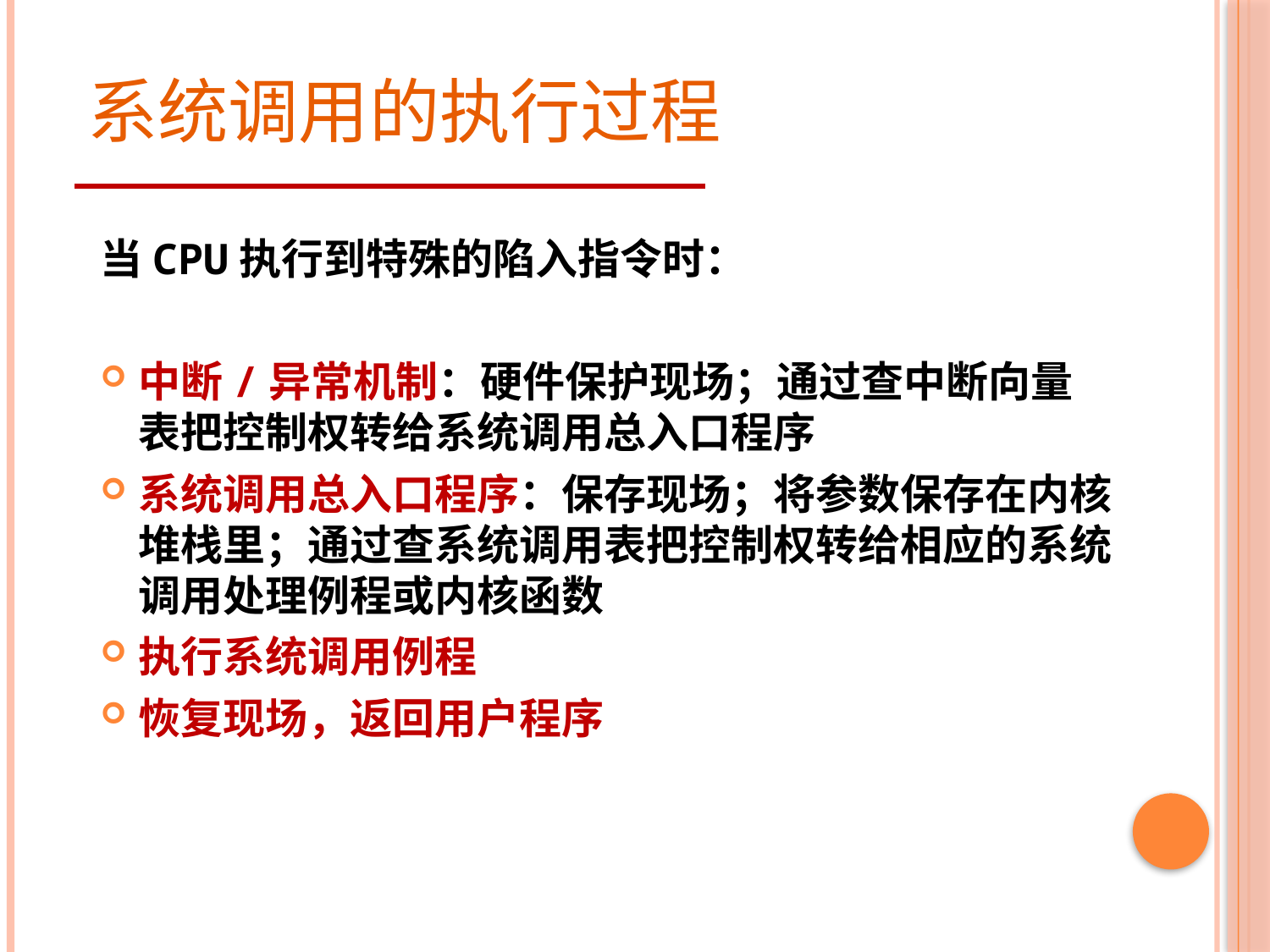

# 系统调用的执行过程
当CPU执行到特殊的陷入指令时：

中断/异常机制：硬件保护现场；通过查中断向量表把控制权转给系统调用总入口程序
系统调用总入口程序：保存现场；将参数保存在内核堆栈里；通过查系统调用表把控制权转给相应的系统调用处理例程或内核函数
执行系统调用例程
恢复现场，返回用户程序